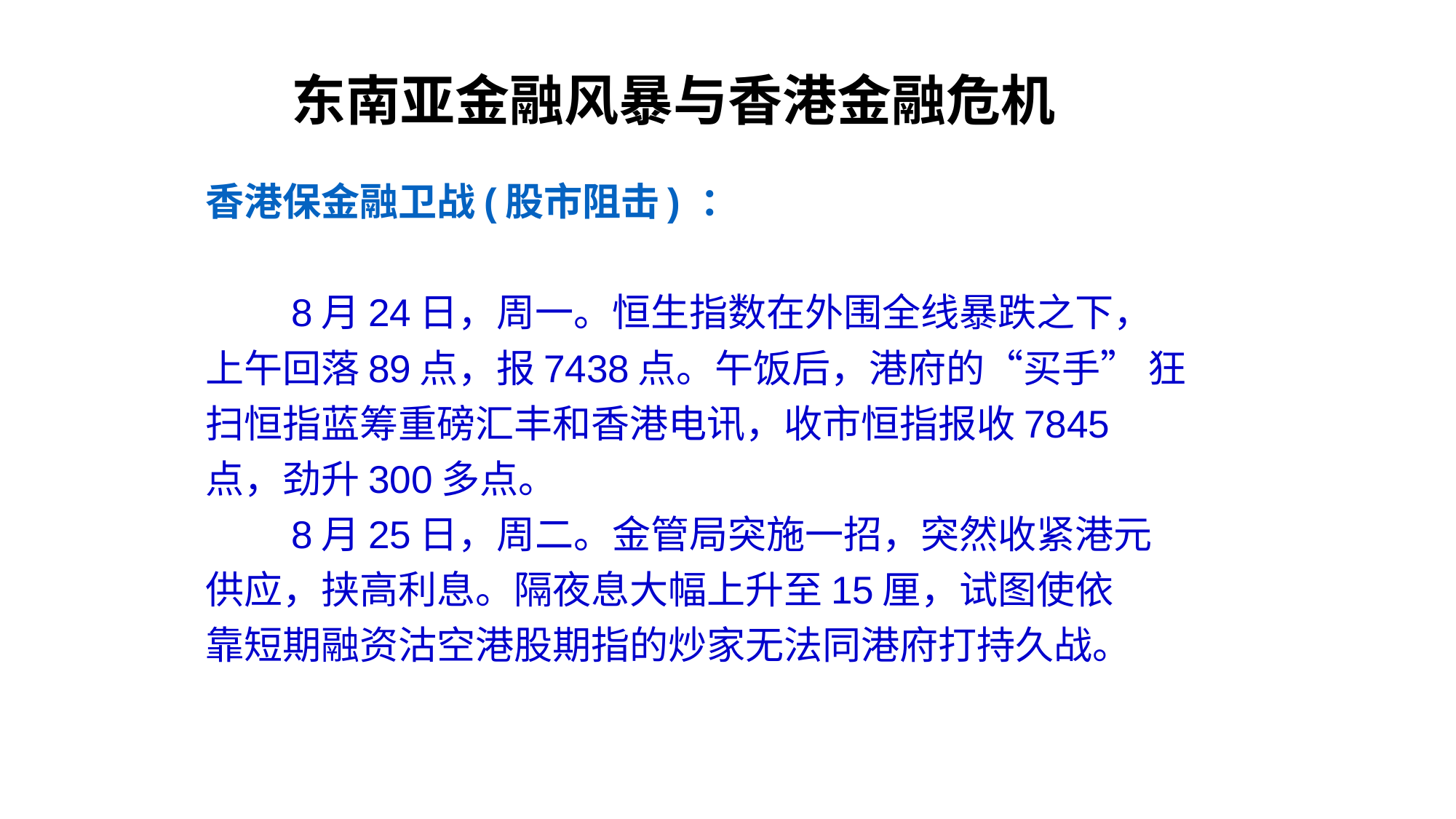

东南亚金融风暴与香港金融危机
香港保金融卫战(股市阻击) ：

        8月24日，周一。恒生指数在外围全线暴跌之下，
上午回落89点，报7438点。午饭后，港府的“买手” 狂
扫恒指蓝筹重磅汇丰和香港电讯，收市恒指报收7845
点，劲升300多点。
        8月25日，周二。金管局突施一招，突然收紧港元
供应，挟高利息。隔夜息大幅上升至15厘，试图使依
靠短期融资沽空港股期指的炒家无法同港府打持久战。